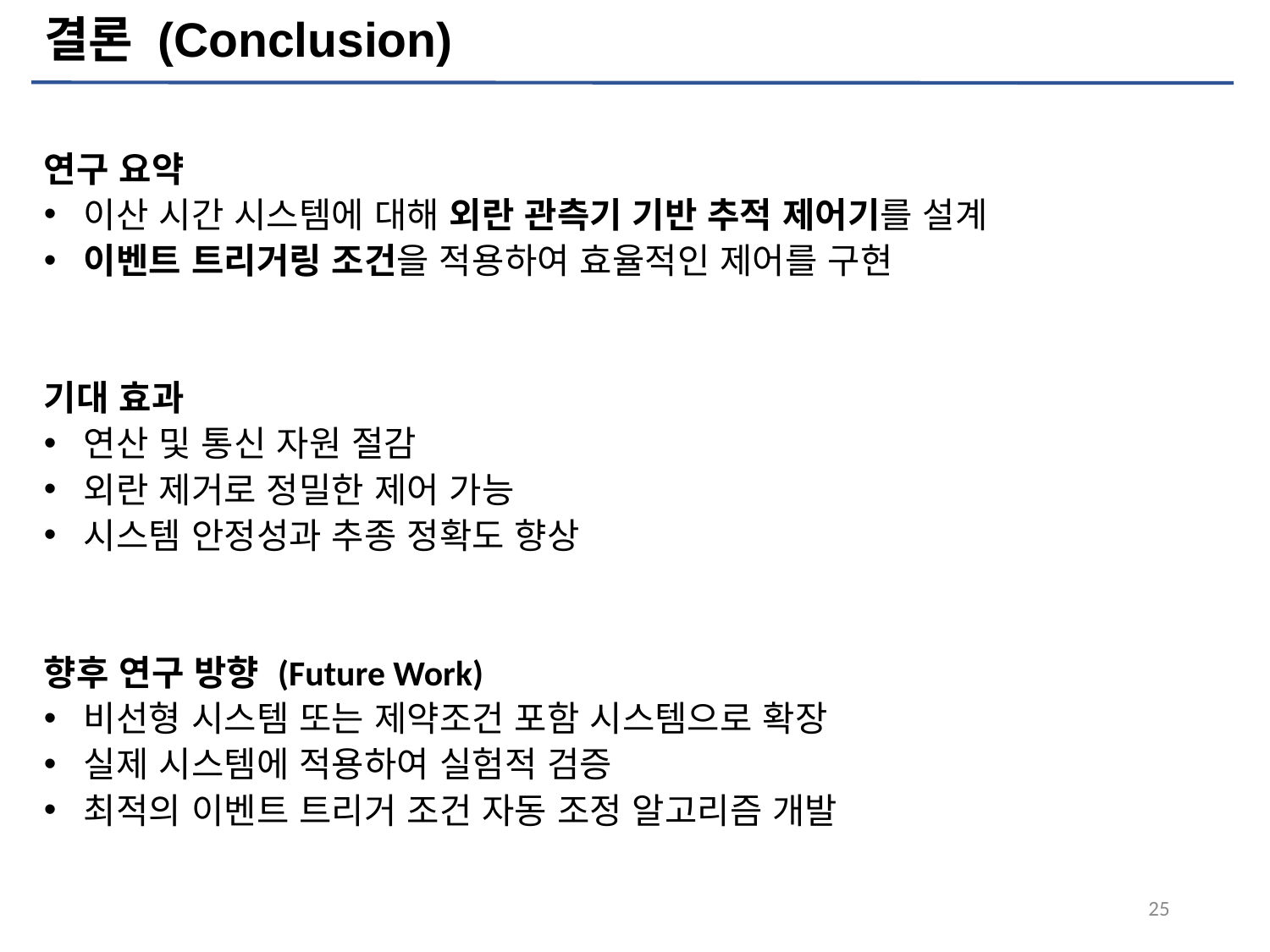

# 결론 (Conclusion)

연구 요약
이산 시간 시스템에 대해 외란 관측기 기반 추적 제어기를 설계
이벤트 트리거링 조건을 적용하여 효율적인 제어를 구현

기대 효과
연산 및 통신 자원 절감
외란 제거로 정밀한 제어 가능
시스템 안정성과 추종 정확도 향상

향후 연구 방향 (Future Work)
비선형 시스템 또는 제약조건 포함 시스템으로 확장
실제 시스템에 적용하여 실험적 검증
최적의 이벤트 트리거 조건 자동 조정 알고리즘 개발

25